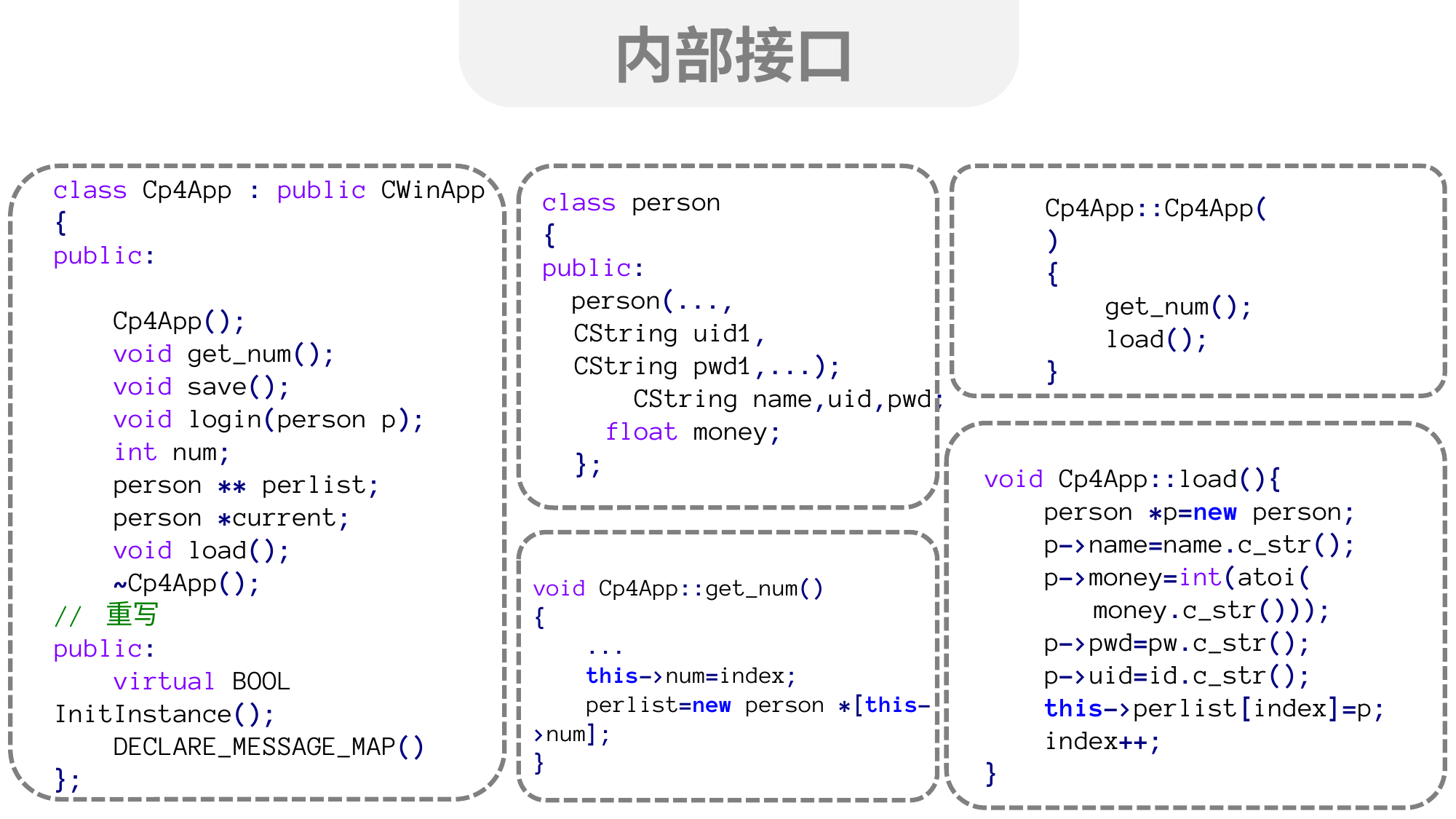

内部接口

class Cp4App : public CWinApp
{
public:

    Cp4App();
    void get_num();
    void save();
    void login(person p);
    int num;
    person ** perlist;
    person *current;
    void load();
    ~Cp4App();
// 重写
public:
    virtual BOOL InitInstance();
    DECLARE_MESSAGE_MAP()
};

class person
{
public:
person(...,
CString uid1,
CString pwd1,...);
    CString name,uid,pwd;
  float money;
};
Cp4App::Cp4App()
{
    get_num();
    load();
}

void Cp4App::load(){
    person *p=new person;
    p->name=name.c_str();
    p->money=int(atoi(
	money.c_str()));
    p->pwd=pw.c_str();
    p->uid=id.c_str();
    this->perlist[index]=p;
    index++;
}

void Cp4App::get_num()
{
    ...
    this->num=index;
    perlist=new person *[this->num];
}